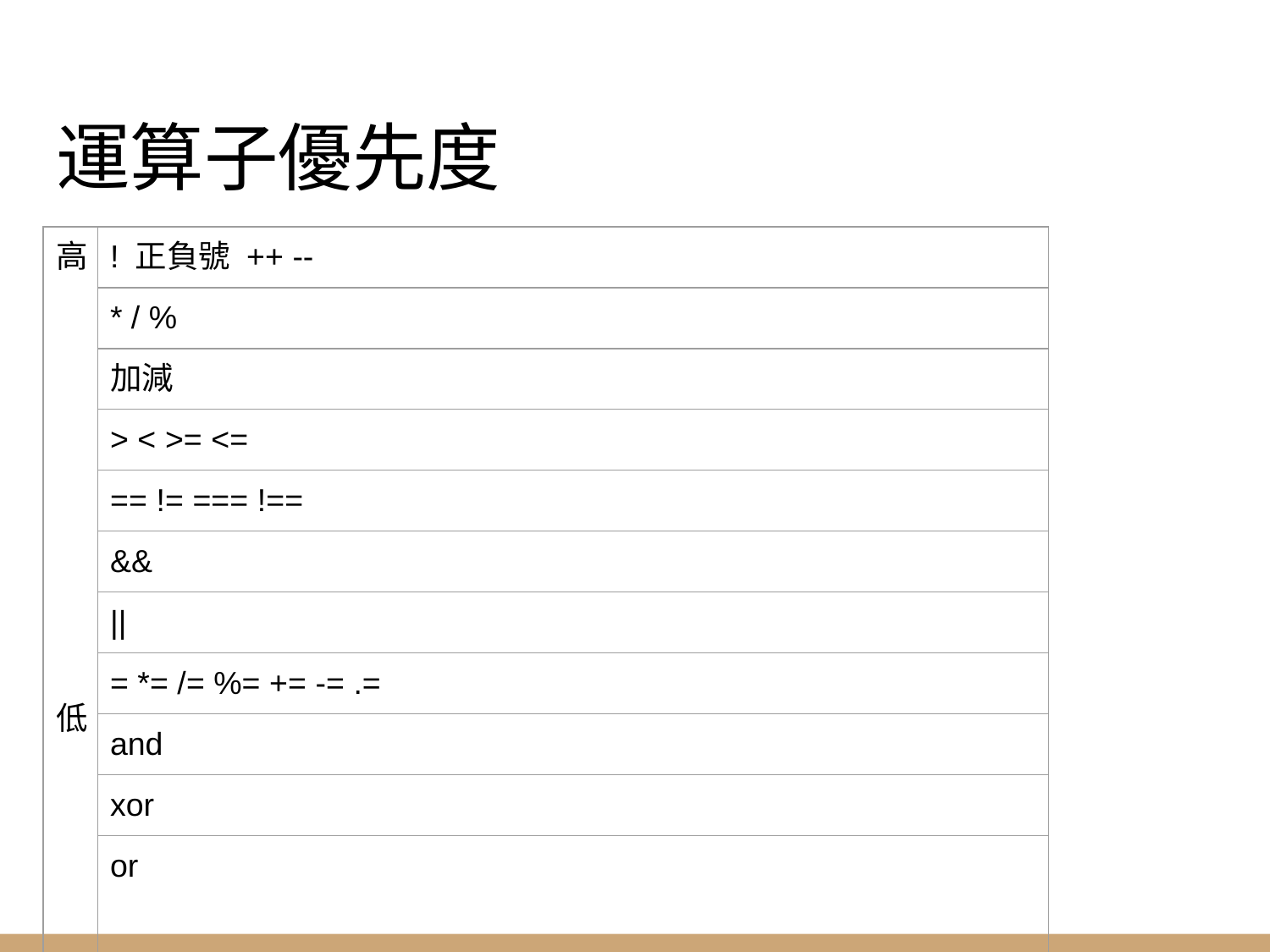

# 運算子優先度
| 高 低 | ! 正負號 ++ -- |
| --- | --- |
|  | \* / % |
|  | 加減 |
|  | > < >= <= |
|  | == != === !== |
|  | && |
|  | || |
|  | = \*= /= %= += -= .= |
|  | and |
|  | xor |
|  | or |